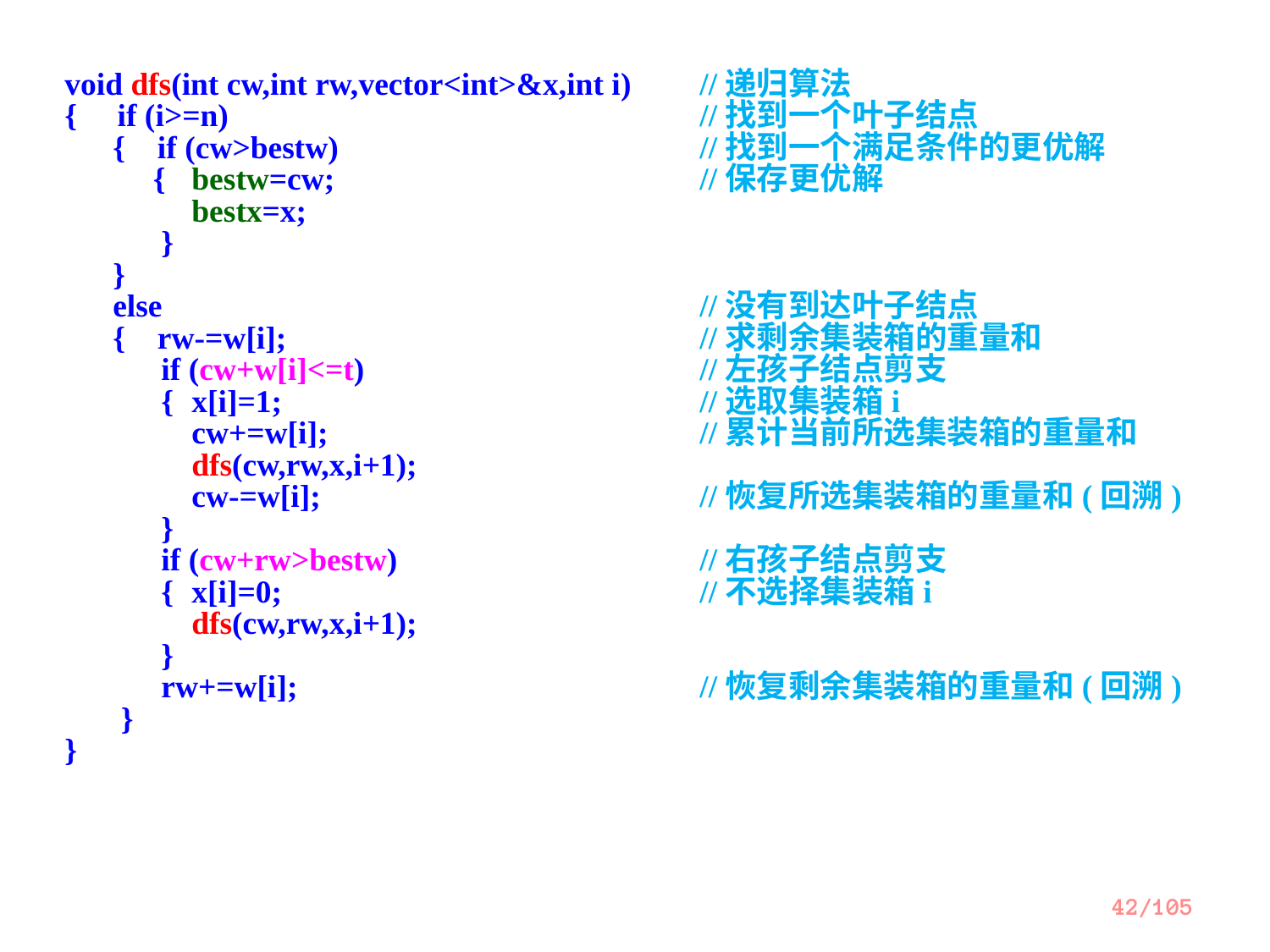

void dfs(int cw,int rw,vector<int>&x,int i) 	//递归算法
{     if (i>=n)				//找到一个叶子结点
      {    if (cw>bestw) 			//找到一个满足条件的更优解
           {	bestw=cw; 			//保存更优解
               	bestx=x;
            }
      }
      else					//没有到达叶子结点
      {    rw-=w[i]; 				//求剩余集装箱的重量和
            if (cw+w[i]<=t) 			//左孩子结点剪支
            {	x[i]=1; 				//选取集装箱i
               	cw+=w[i]; 			//累计当前所选集装箱的重量和
               	dfs(cw,rw,x,i+1);
               	cw-=w[i]; 			//恢复所选集装箱的重量和(回溯)
            }
            if (cw+rw>bestw)			//右孩子结点剪支
            {	x[i]=0; 				//不选择集装箱i
               	dfs(cw,rw,x,i+1);
            }
            rw+=w[i]; 				//恢复剩余集装箱的重量和(回溯)
       }
}
42/105